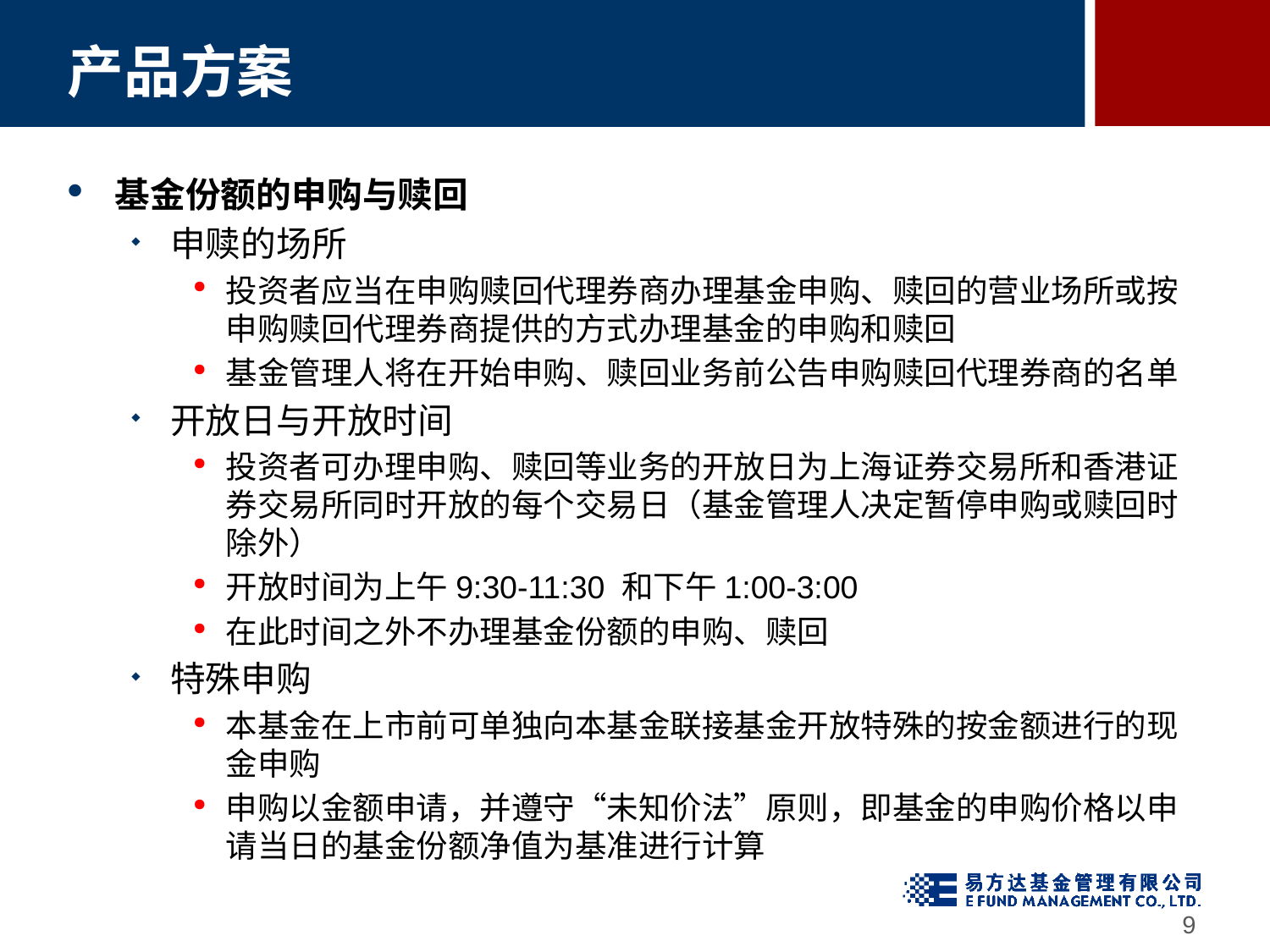

# 产品方案
基金份额的申购与赎回
申赎的场所
投资者应当在申购赎回代理券商办理基金申购、赎回的营业场所或按申购赎回代理券商提供的方式办理基金的申购和赎回
基金管理人将在开始申购、赎回业务前公告申购赎回代理券商的名单
开放日与开放时间
投资者可办理申购、赎回等业务的开放日为上海证券交易所和香港证券交易所同时开放的每个交易日（基金管理人决定暂停申购或赎回时除外）
开放时间为上午9:30-11:30 和下午1:00-3:00
在此时间之外不办理基金份额的申购、赎回
特殊申购
本基金在上市前可单独向本基金联接基金开放特殊的按金额进行的现金申购
申购以金额申请，并遵守“未知价法”原则，即基金的申购价格以申请当日的基金份额净值为基准进行计算